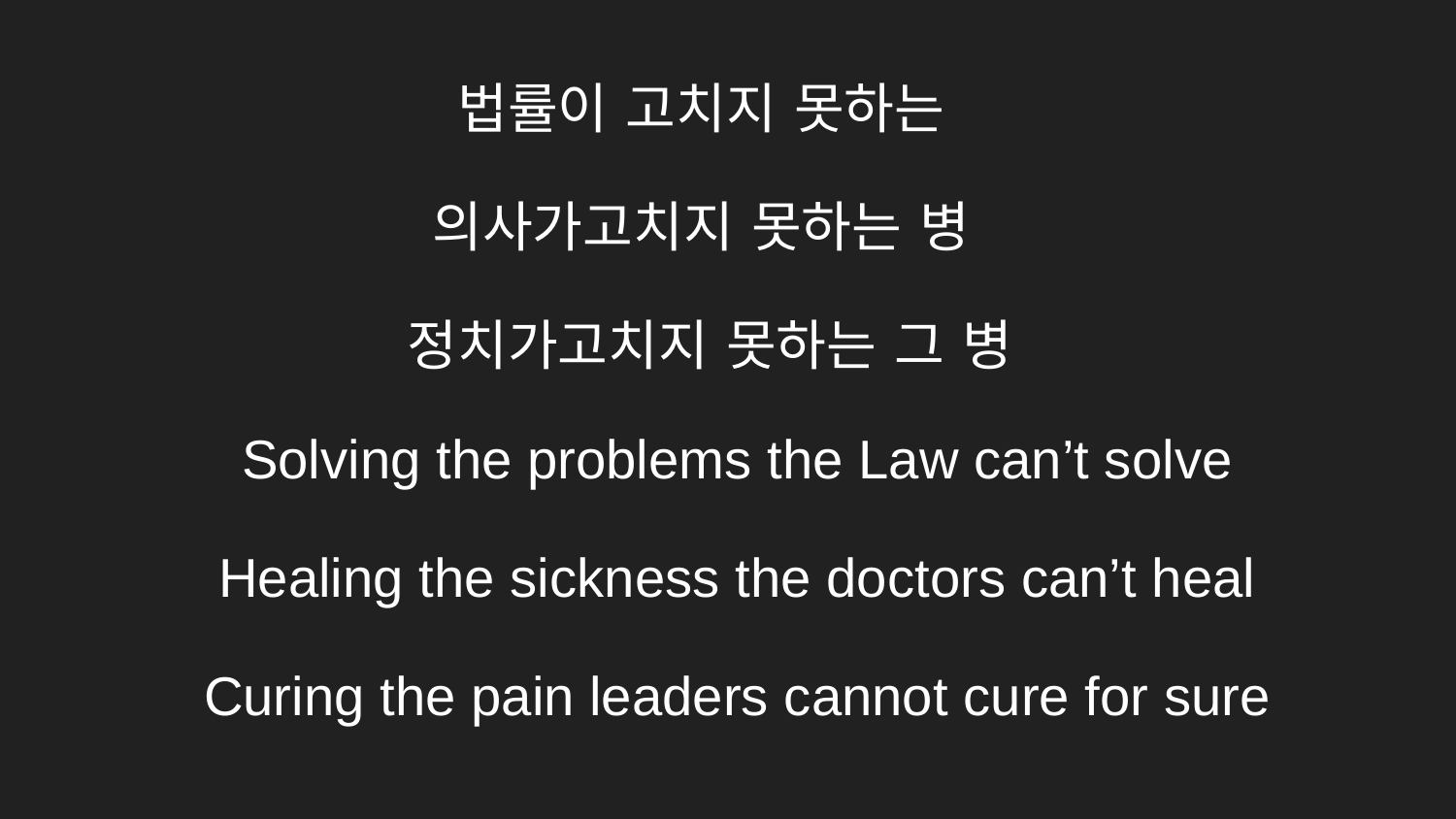

법률이 고치지 못하는
의사가고치지 못하는 병
정치가고치지 못하는 그 병

Solving the problems the Law can’t solve
Healing the sickness the doctors can’t heal
Curing the pain leaders cannot cure for sure